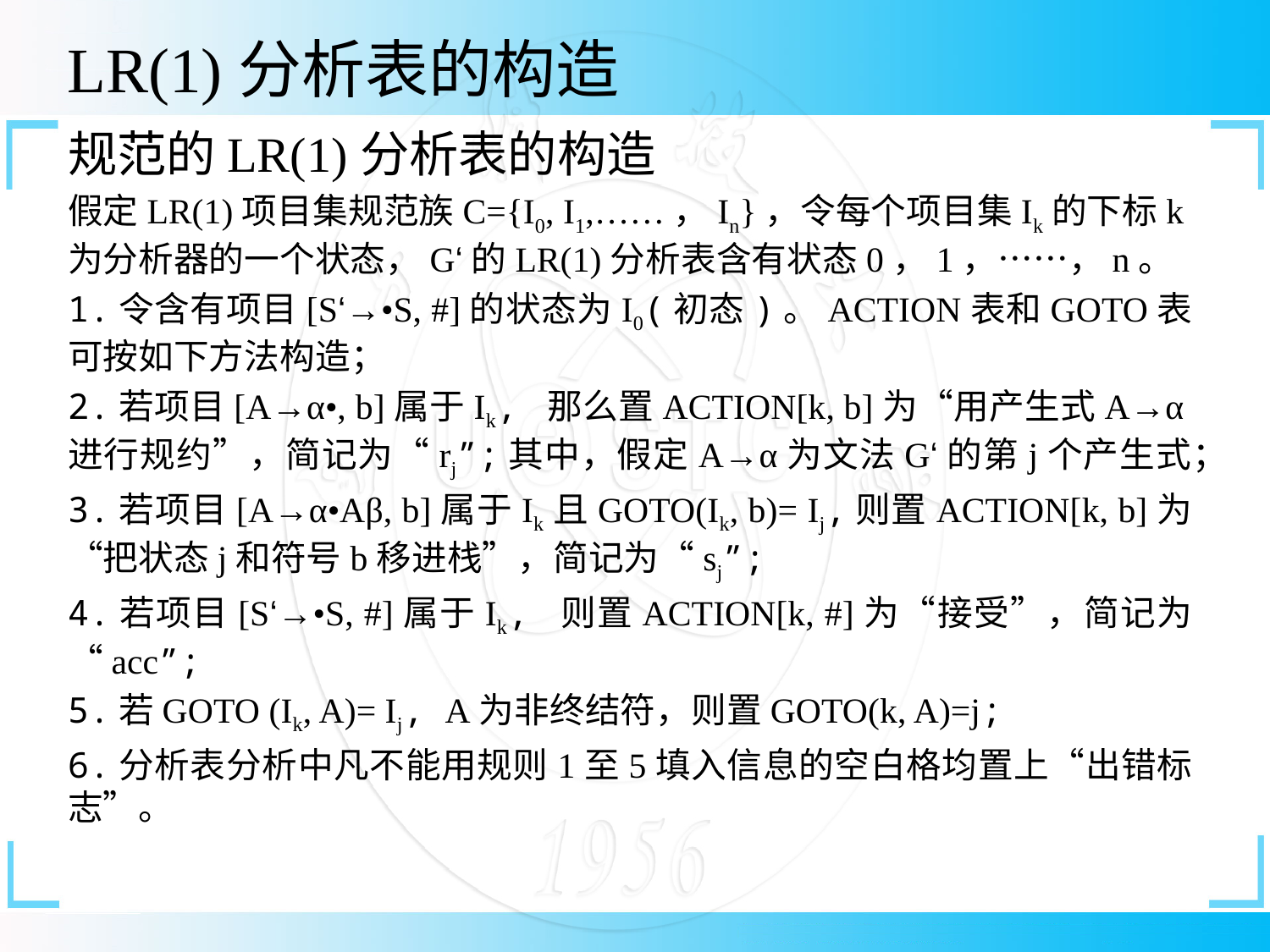

LR(1)分析表的构造
规范的LR(1)分析表的构造
假定LR(1)项目集规范族C={I0, I1,……，In}，令每个项目集Ik的下标k为分析器的一个状态，G‘的LR(1)分析表含有状态0，1，……，n。
1.令含有项目[S‘→•S, #]的状态为I0(初态)。ACTION表和GOTO表可按如下方法构造；
2.若项目[A→α•, b]属于Ik, 那么置ACTION[k, b]为“用产生式A→α进行规约”，简记为“rj”;其中，假定A→α为文法G‘的第j个产生式；
3.若项目[A→α•Aβ, b]属于Ik且GOTO(Ik, b)= Ij,则置ACTION[k, b]为“把状态j和符号b移进栈”，简记为“sj”;
4.若项目[S‘→•S, #]属于Ik, 则置ACTION[k, #]为“接受”，简记为“acc”;
5.若GOTO (Ik, A)= Ij, A为非终结符，则置GOTO(k, A)=j;
6.分析表分析中凡不能用规则1至5填入信息的空白格均置上“出错标志”。